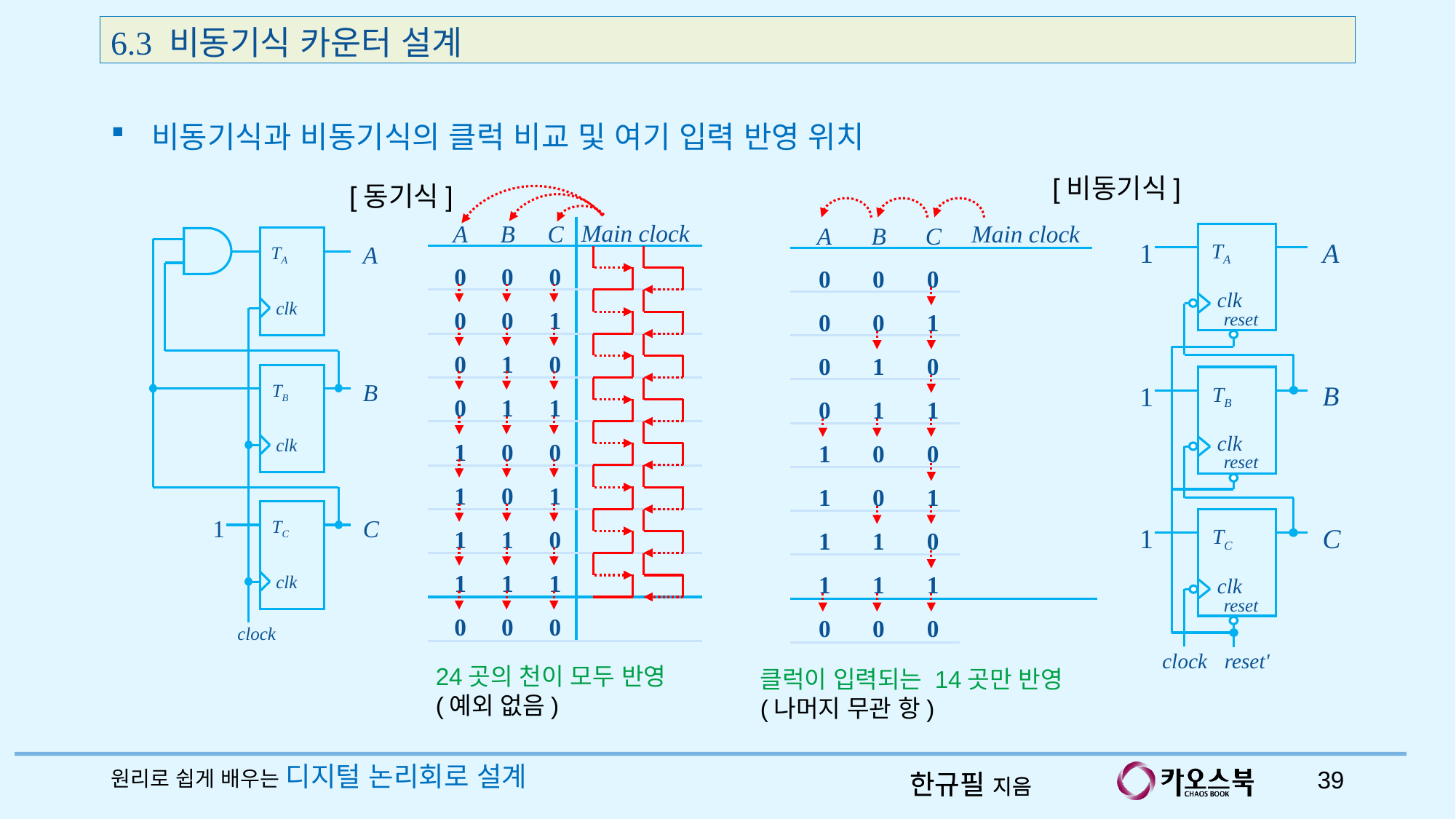

6.3 비동기식 카운터 설계
비동기식과 비동기식의 클럭 비교 및 여기 입력 반영 위치
[비동기식]
[동기식]

Main clock
A
B
C
0
0
0
0
0
1
0
1
0
0
1
1
1
0
0
1
0
1
1
1
0
1
1
1
0
0
0

Main clock
A
B
C
0
0
0
0
0
1
0
1
0
0
1
1
1
0
0
1
0
1
1
1
0
1
1
1
0
0
0

A
1
TA
clk

reset

B
1
TB

clk

reset

1
C
TC

clk

reset

clock
reset'

A
TA
clk

B
TB

clk

1
C
TC

clk

clock
24곳의 천이 모두 반영
(예외 없음)
클럭이 입력되는 14곳만 반영(나머지 무관 항)
원리로 쉽게 배우는 디지털 논리회로 설계
39